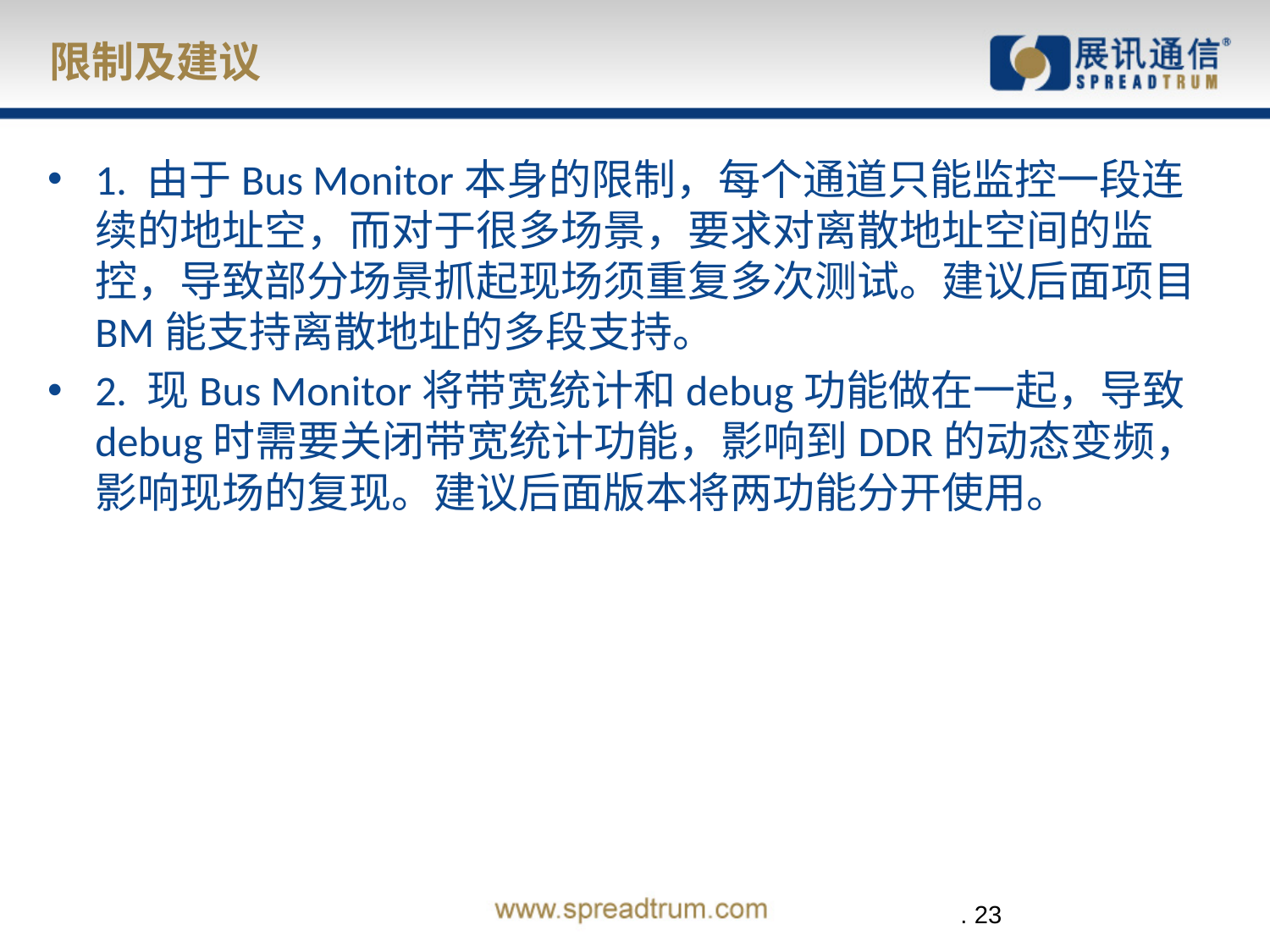

# 限制及建议
1. 由于Bus Monitor本身的限制，每个通道只能监控一段连续的地址空，而对于很多场景，要求对离散地址空间的监控，导致部分场景抓起现场须重复多次测试。建议后面项目BM能支持离散地址的多段支持。
2. 现Bus Monitor将带宽统计和debug功能做在一起，导致debug时需要关闭带宽统计功能，影响到DDR的动态变频，影响现场的复现。建议后面版本将两功能分开使用。

  . 23